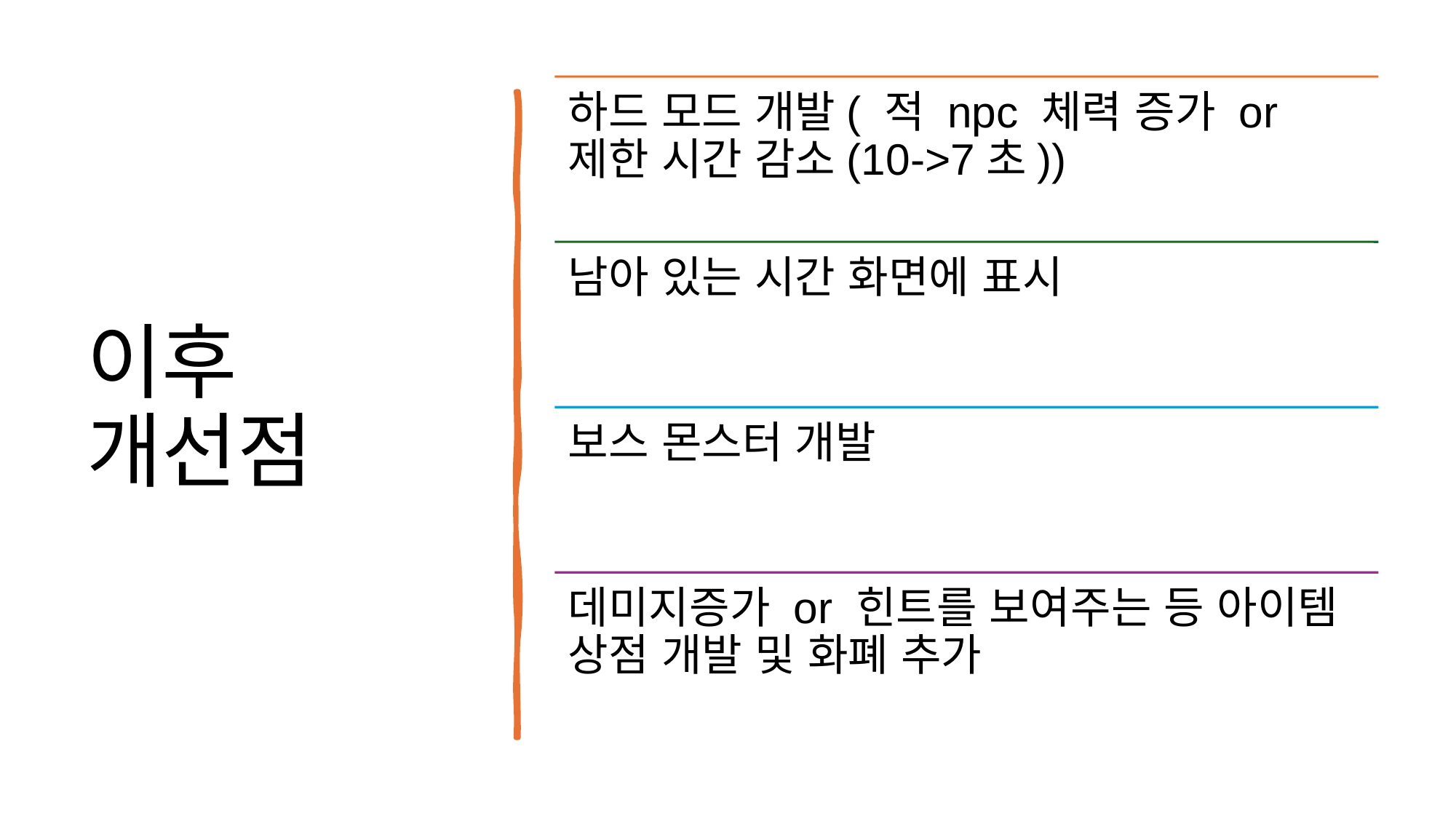

하드 모드 개발( 적 npc 체력 증가 or 제한 시간 감소(10->7초))
남아 있는 시간 화면에 표시
보스 몬스터 개발
데미지증가 or 힌트를 보여주는 등 아이템 상점 개발 및 화폐 추가
# 이후 개선점